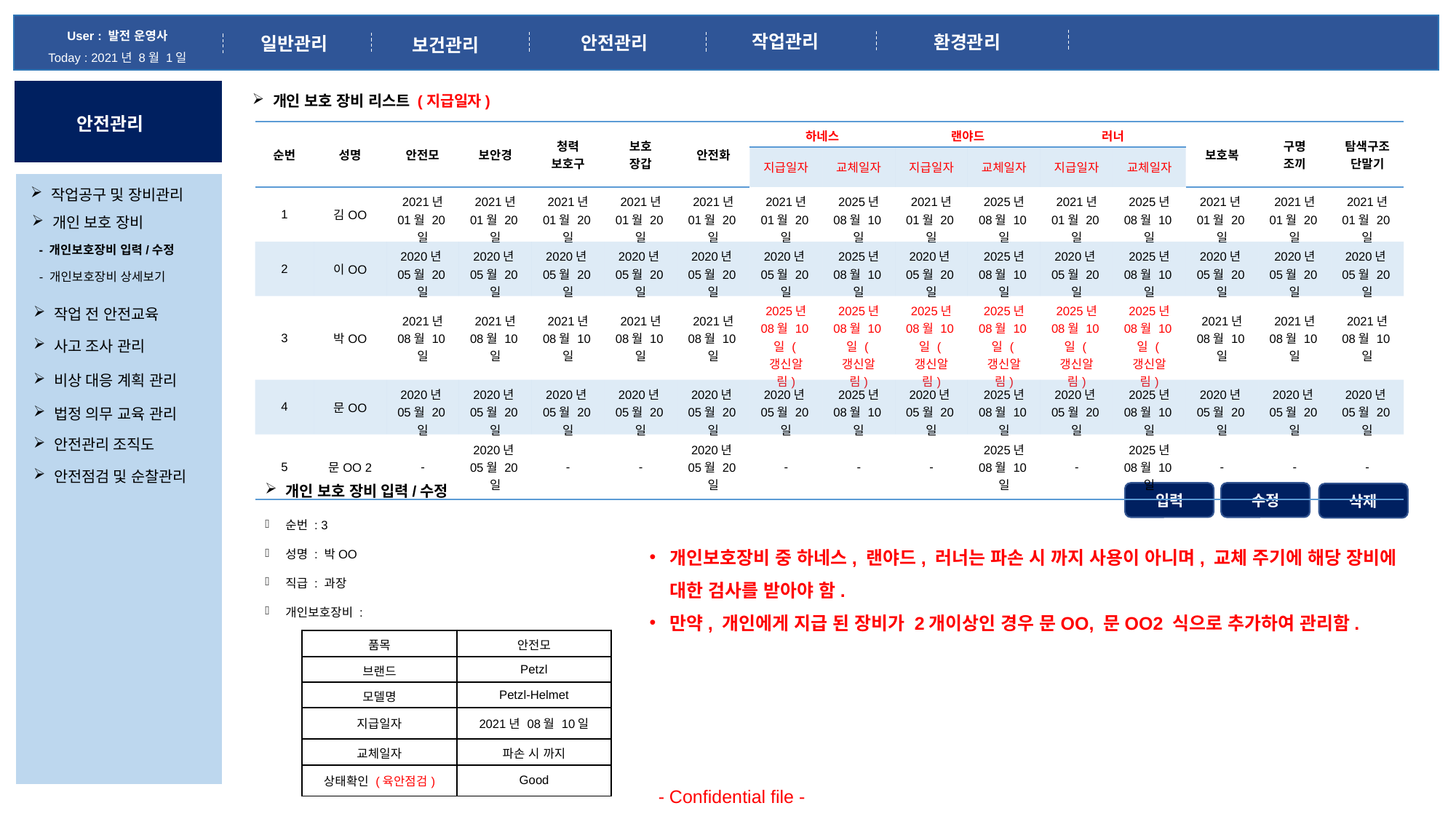

User : 발전 운영사
Today : 2021년 8월 1일
작업관리
환경관리
안전관리
일반관리
보건관리

개인 보호 장비 리스트 (지급일자)
안전관리
| 순번 | 성명 | 안전모 | 보안경 | 청력 보호구 | 보호 장갑 | 안전화 | 하네스 |  | 랜야드 |  | 러너 |  | 보호복 | 구명 조끼 | 탐색구조 단말기 |
| --- | --- | --- | --- | --- | --- | --- | --- | --- | --- | --- | --- | --- | --- | --- | --- |
|  |  |  |  |  |  |  | 지급일자 | 교체일자 | 지급일자 | 교체일자 | 지급일자 | 교체일자 |  |  |  |
| 1 | 김OO | 2021년 01월 20일 | 2021년 01월 20일 | 2021년 01월 20일 | 2021년 01월 20일 | 2021년 01월 20일 | 2021년 01월 20일 | 2025년 08월 10일 | 2021년 01월 20일 | 2025년 08월 10일 | 2021년 01월 20일 | 2025년 08월 10일 | 2021년 01월 20일 | 2021년 01월 20일 | 2021년 01월 20일 |
| 2 | 이OO | 2020년 05월 20일 | 2020년 05월 20일 | 2020년 05월 20일 | 2020년 05월 20일 | 2020년 05월 20일 | 2020년 05월 20일 | 2025년 08월 10일 | 2020년 05월 20일 | 2025년 08월 10일 | 2020년 05월 20일 | 2025년 08월 10일 | 2020년 05월 20일 | 2020년 05월 20일 | 2020년 05월 20일 |
| 3 | 박OO | 2021년 08월 10일 | 2021년 08월 10일 | 2021년 08월 10일 | 2021년 08월 10일 | 2021년 08월 10일 | 2025년 08월 10일 (갱신알림) | 2025년 08월 10일 (갱신알림) | 2025년 08월 10일 (갱신알림) | 2025년 08월 10일 (갱신알림) | 2025년 08월 10일 (갱신알림) | 2025년 08월 10일 (갱신알림) | 2021년 08월 10일 | 2021년 08월 10일 | 2021년 08월 10일 |
| 4 | 문OO | 2020년 05월 20일 | 2020년 05월 20일 | 2020년 05월 20일 | 2020년 05월 20일 | 2020년 05월 20일 | 2020년 05월 20일 | 2025년 08월 10일 | 2020년 05월 20일 | 2025년 08월 10일 | 2020년 05월 20일 | 2025년 08월 10일 | 2020년 05월 20일 | 2020년 05월 20일 | 2020년 05월 20일 |
| 5 | 문OO 2 | - | 2020년 05월 20일 | - | - | 2020년 05월 20일 | - | - | - | 2025년 08월 10일 | - | 2025년 08월 10일 | - | - | - |

작업공구 및 장비관리
개인 보호 장비
- 개인보호장비 입력/수정
- 개인보호장비 상세보기
작업 전 안전교육
사고 조사 관리
비상 대응 계획 관리
법정 의무 교육 관리
안전관리 조직도
안전점검 및 순찰관리
개인 보호 장비 입력/수정

순번 : 3

성명 : 박OO

직급 : 과장

개인보호장비 :
입력
수정
삭제
개인보호장비 중 하네스, 랜야드, 러너는 파손 시 까지 사용이 아니며, 교체 주기에 해당 장비에 대한 검사를 받아야 함.
만약, 개인에게 지급 된 장비가 2개이상인 경우 문OO, 문OO2 식으로 추가하여 관리함.
| 품목 | 안전모 |
| --- | --- |
| 브랜드 | Petzl |
| 모델명 | Petzl-Helmet |
| 지급일자 | 2021년 08월 10일 |
| 교체일자 | 파손 시 까지 |
| 상태확인 (육안점검) | Good |
- Confidential file -